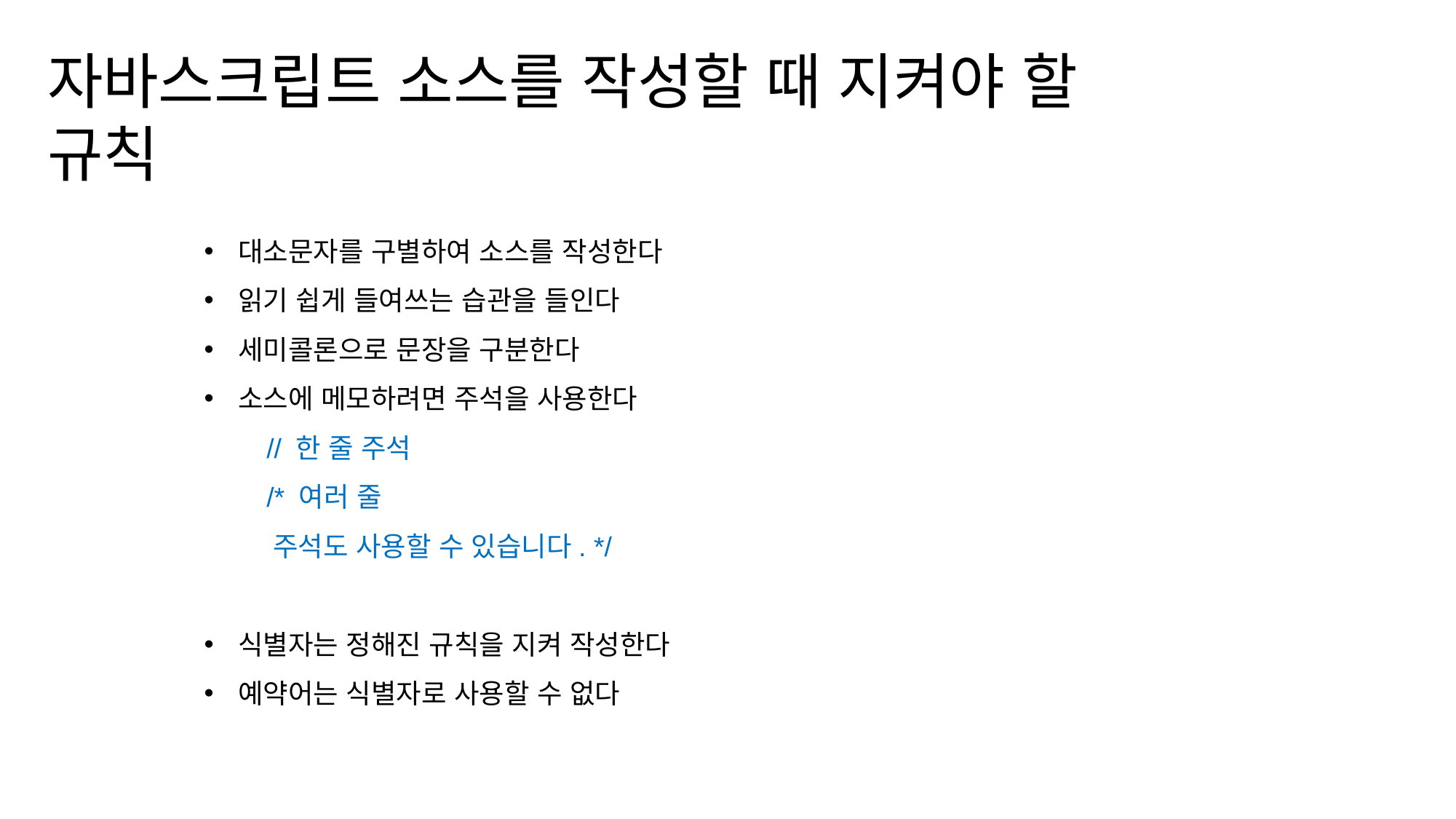

자바스크립트 소스를 작성할 때 지켜야 할 규칙
대소문자를 구별하여 소스를 작성한다
읽기 쉽게 들여쓰는 습관을 들인다
세미콜론으로 문장을 구분한다
소스에 메모하려면 주석을 사용한다
 // 한 줄 주석
 /* 여러 줄
 주석도 사용할 수 있습니다. */

식별자는 정해진 규칙을 지켜 작성한다
예약어는 식별자로 사용할 수 없다